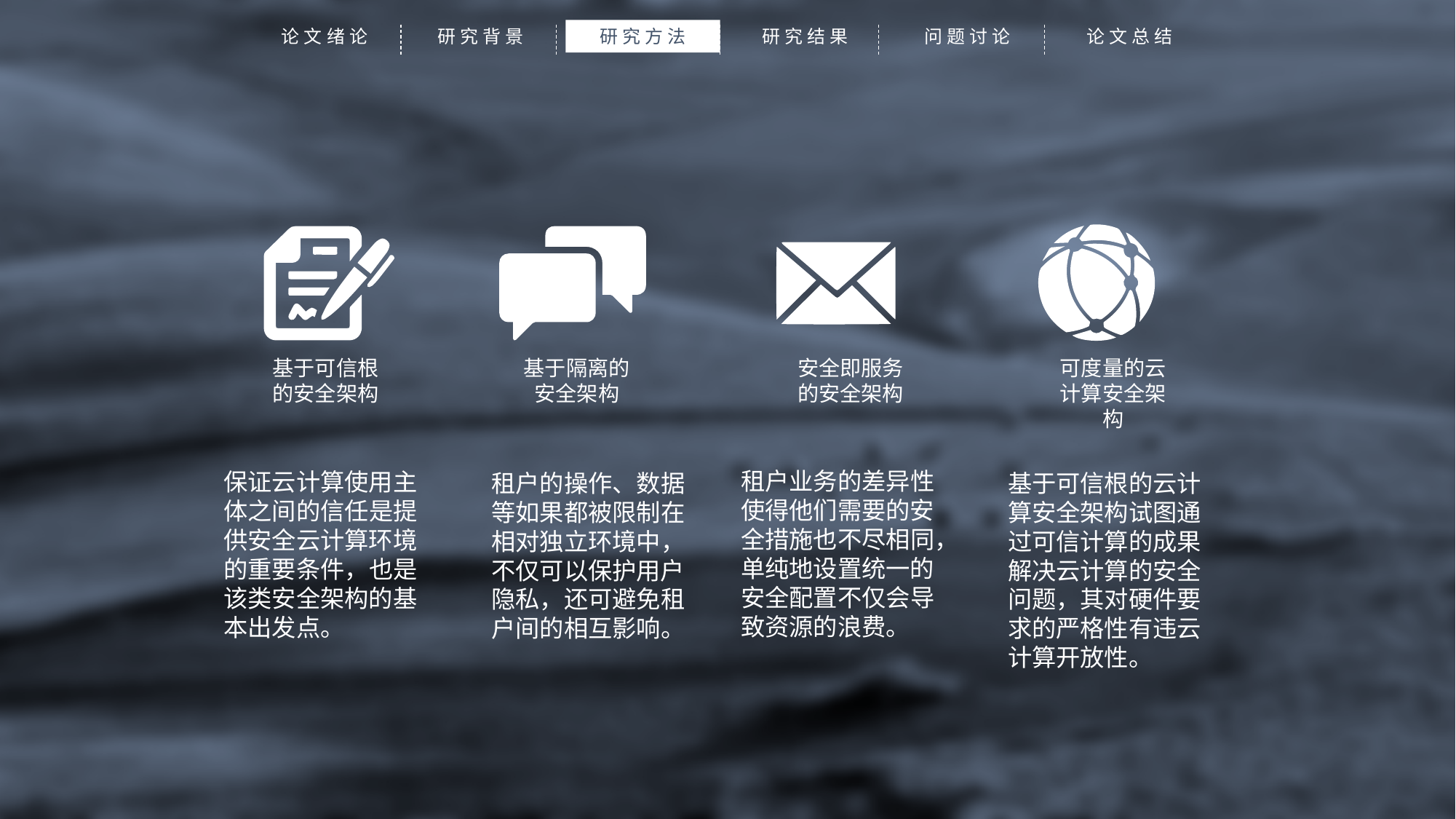

论文绪论
研究背景
研究方法
研究结果
问题讨论
论文总结

可度量的云计算安全架构
基于可信根的安全架构
基于隔离的安全架构
安全即服务的安全架构
租户业务的差异性使得他们需要的安全措施也不尽相同，单纯地设置统一的安全配置不仅会导致资源的浪费。
保证云计算使用主体之间的信任是提供安全云计算环境的重要条件，也是该类安全架构的基本出发点。
租户的操作、数据等如果都被限制在相对独立环境中，不仅可以保护用户隐私，还可避免租户间的相互影响。
基于可信根的云计算安全架构试图通过可信计算的成果解决云计算的安全问题，其对硬件要求的严格性有违云计算开放性。